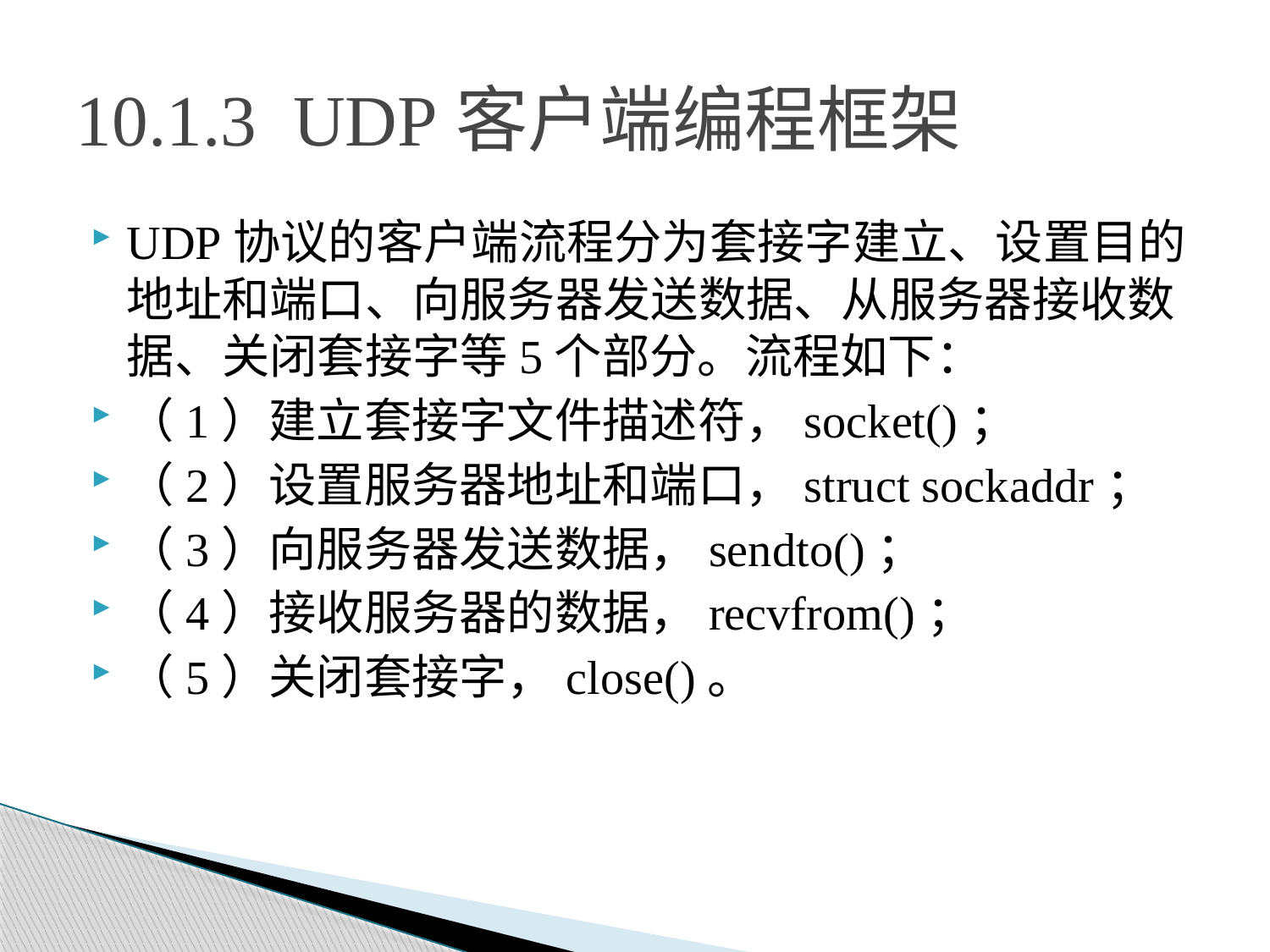

# 10.1.3  UDP客户端编程框架
UDP协议的客户端流程分为套接字建立、设置目的地址和端口、向服务器发送数据、从服务器接收数据、关闭套接字等5个部分。流程如下：
（1）建立套接字文件描述符，socket()；
（2）设置服务器地址和端口，struct sockaddr；
（3）向服务器发送数据，sendto()；
（4）接收服务器的数据，recvfrom()；
（5）关闭套接字，close()。